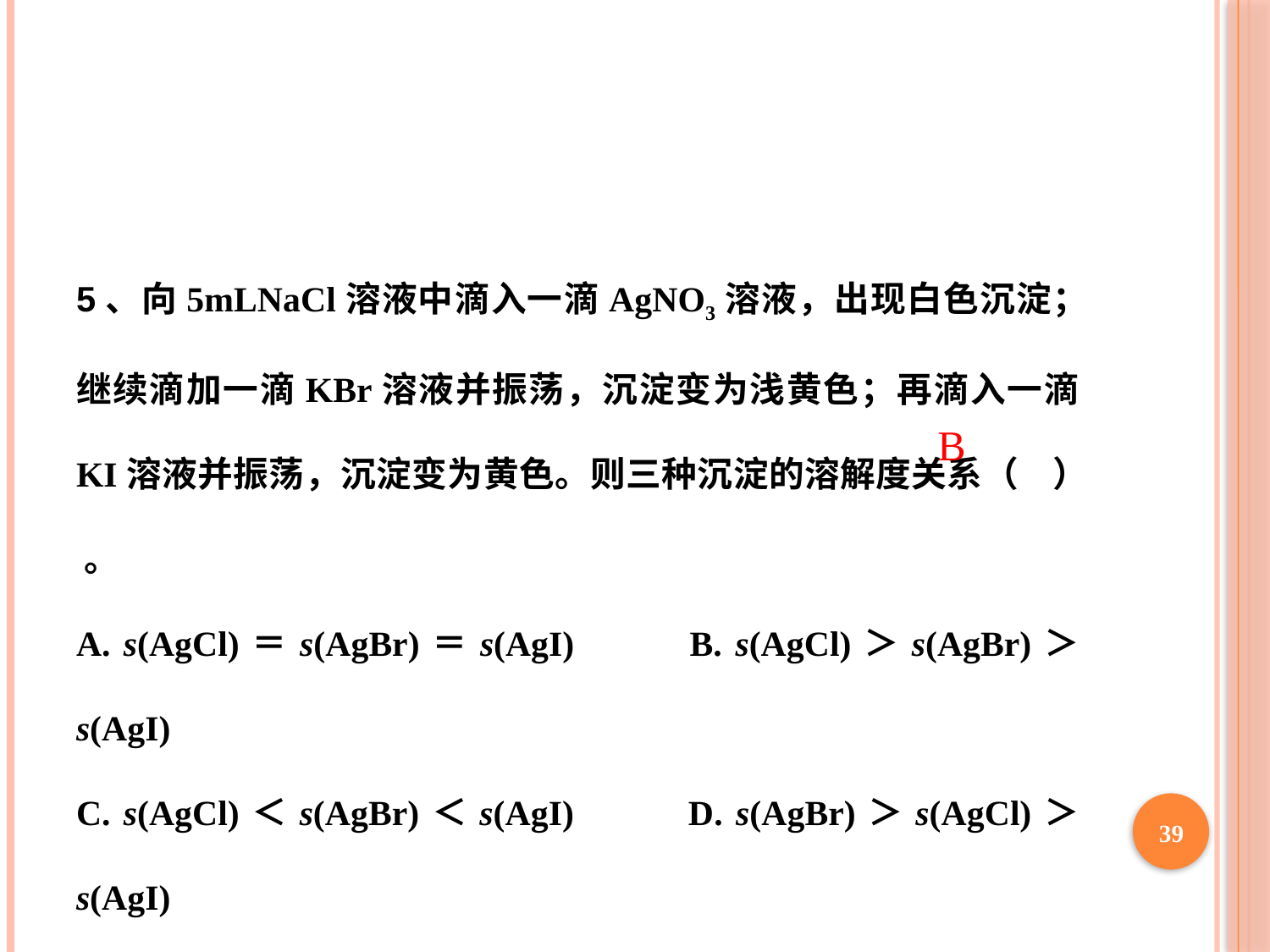

#
5、向5mLNaCl溶液中滴入一滴AgNO3溶液，出现白色沉淀；继续滴加一滴KBr溶液并振荡，沉淀变为浅黄色；再滴入一滴KI溶液并振荡，沉淀变为黄色。则三种沉淀的溶解度关系（    ） 。
A. s(AgCl)＝s(AgBr)＝s(AgI)         B. s(AgCl)＞s(AgBr)＞s(AgI)
C. s(AgCl)＜s(AgBr)＜s(AgI)         D. s(AgBr)＞s(AgCl)＞s(AgI)

B
39